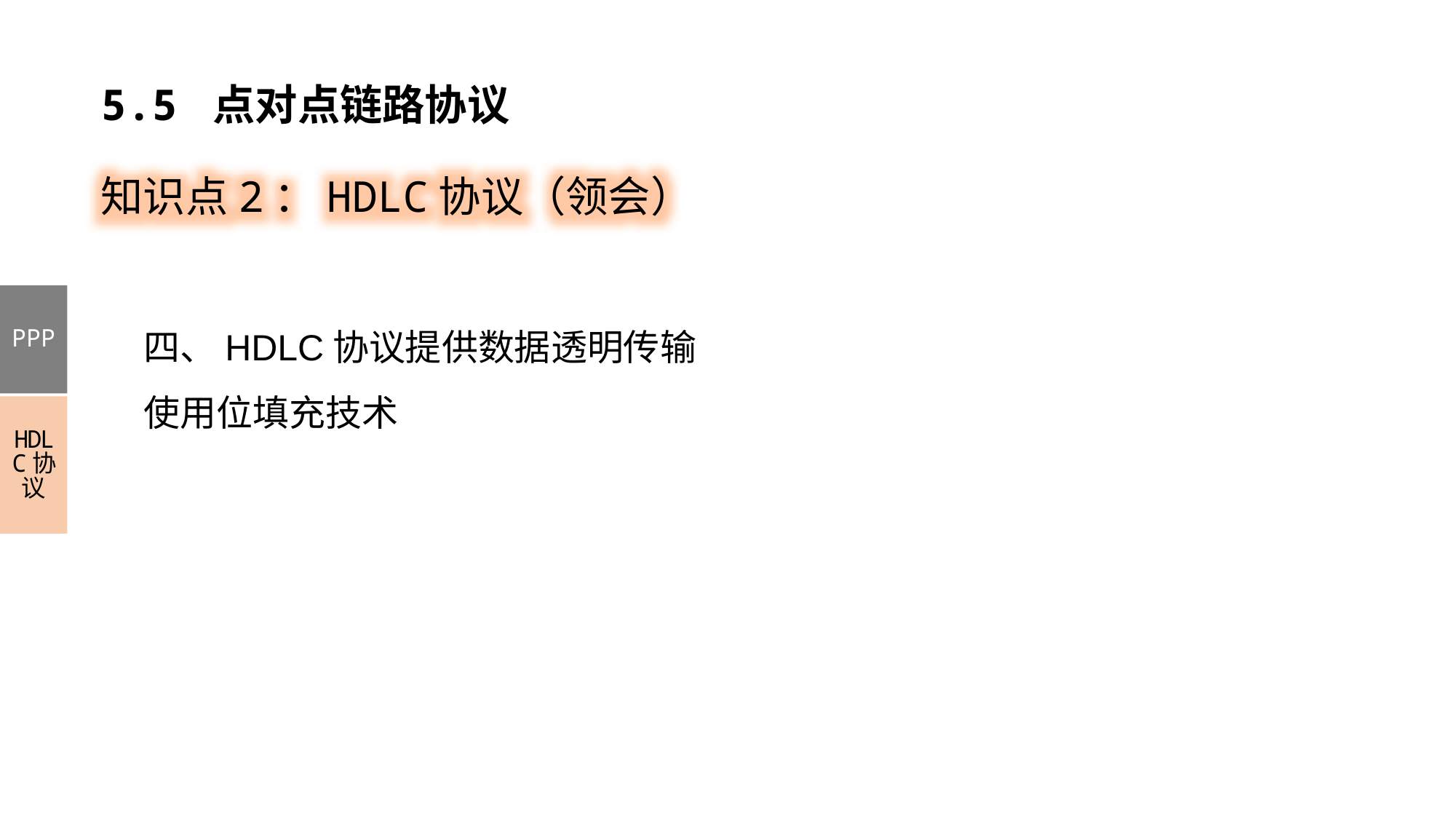

5.5 点对点链路协议
知识点2：HDLC协议（领会）
PPP
HDLC协议
四、HDLC协议提供数据透明传输
使用位填充技术